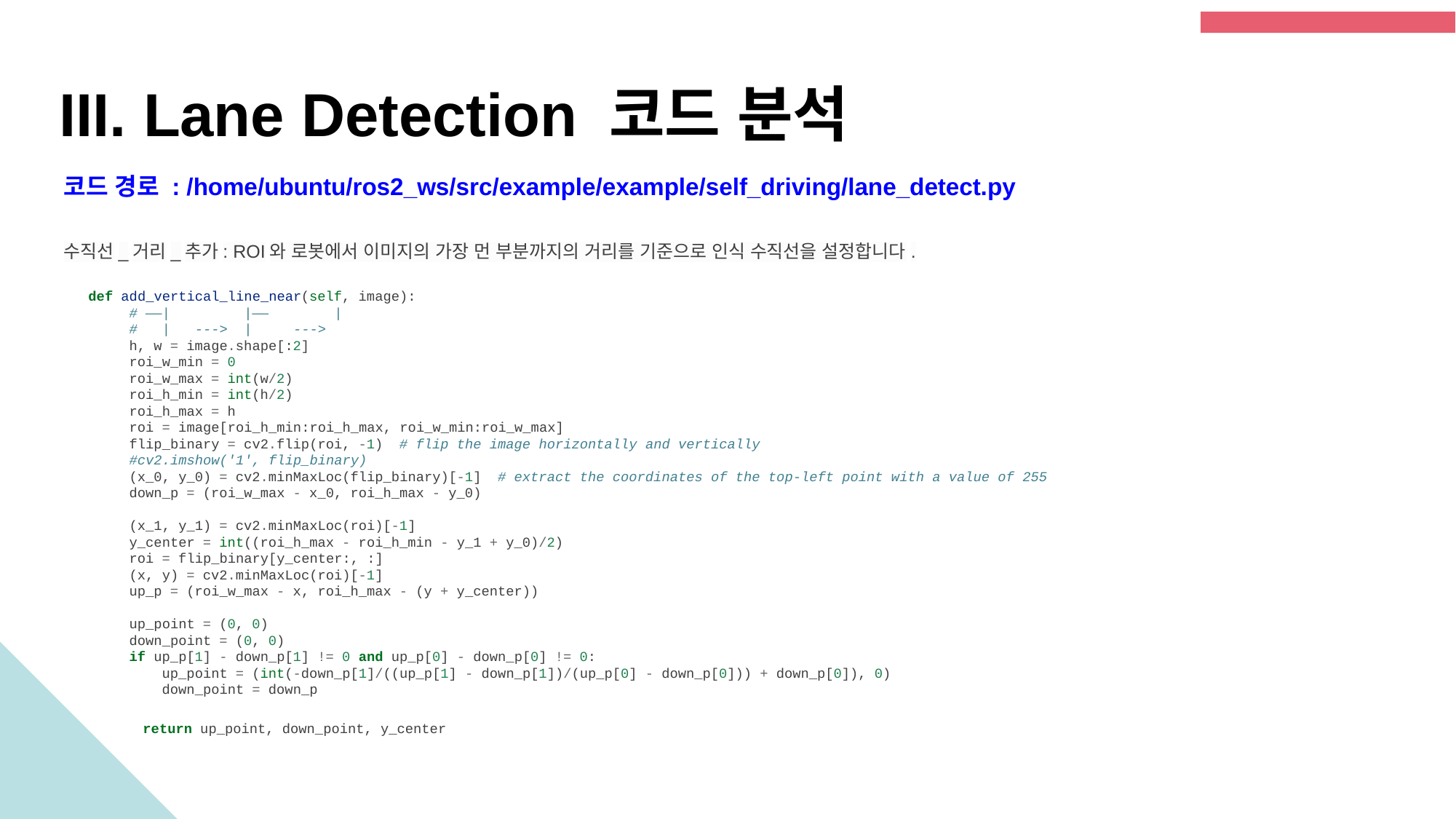

III. Lane Detection 코드 분석
코드 경로 : /home/ubuntu/ros2_ws/src/example/example/self_driving/lane_detect.py
수직선_거리_추가: ROI와 로봇에서 이미지의 가장 먼 부분까지의 거리를 기준으로 인식 수직선을 설정합니다.
   def add_vertical_line_near(self, image):
        # ——|         |——        |
        #   |   --->  |     --->
        h, w = image.shape[:2]
        roi_w_min = 0
        roi_w_max = int(w/2)
        roi_h_min = int(h/2)
        roi_h_max = h
        roi = image[roi_h_min:roi_h_max, roi_w_min:roi_w_max]
        flip_binary = cv2.flip(roi, -1)  # flip the image horizontally and vertically
        #cv2.imshow('1', flip_binary)
        (x_0, y_0) = cv2.minMaxLoc(flip_binary)[-1]  # extract the coordinates of the top-left point with a value of 255
        down_p = (roi_w_max - x_0, roi_h_max - y_0)

        (x_1, y_1) = cv2.minMaxLoc(roi)[-1]
        y_center = int((roi_h_max - roi_h_min - y_1 + y_0)/2)
        roi = flip_binary[y_center:, :]
        (x, y) = cv2.minMaxLoc(roi)[-1]
        up_p = (roi_w_max - x, roi_h_max - (y + y_center))

        up_point = (0, 0)
        down_point = (0, 0)
        if up_p[1] - down_p[1] != 0 and up_p[0] - down_p[0] != 0:
            up_point = (int(-down_p[1]/((up_p[1] - down_p[1])/(up_p[0] - down_p[0])) + down_p[0]), 0)
            down_point = down_p

        return up_point, down_point, y_center